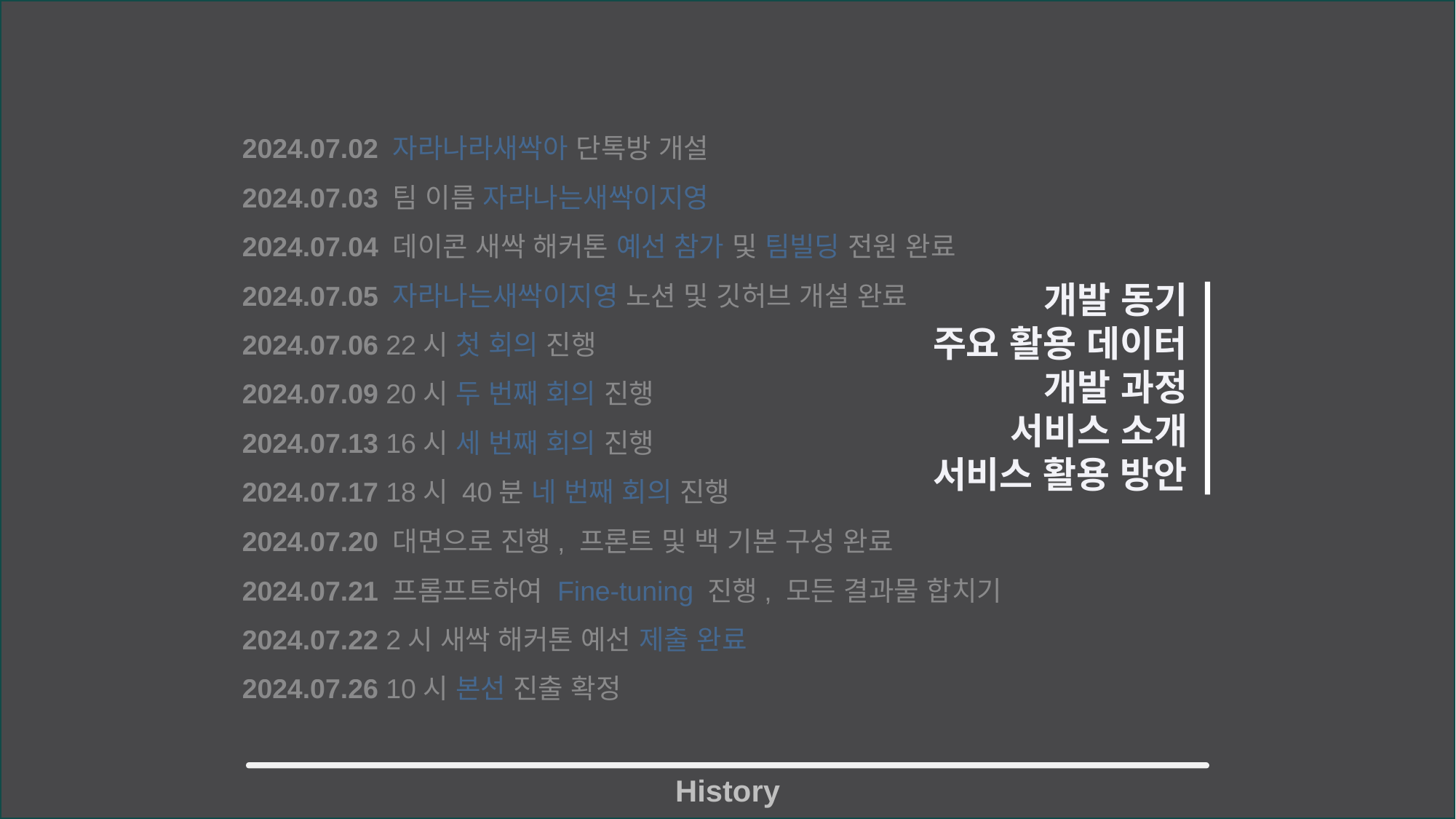

2024.07.02 자라나라새싹아 단톡방 개설
2024.07.03 팀 이름 자라나는새싹이지영
2024.07.04 데이콘 새싹 해커톤 예선 참가 및 팀빌딩 전원 완료
2024.07.05 자라나는새싹이지영 노션 및 깃허브 개설 완료
2024.07.06 22시 첫 회의 진행
2024.07.09 20시 두 번째 회의 진행
2024.07.13 16시 세 번째 회의 진행
2024.07.17 18시 40분 네 번째 회의 진행
2024.07.20 대면으로 진행, 프론트 및 백 기본 구성 완료
2024.07.21 프롬프트하여 Fine-tuning 진행, 모든 결과물 합치기
2024.07.22 2시 새싹 해커톤 예선 제출 완료
2024.07.26 10시 본선 진출 확정
개발 동기
주요 활용 데이터
개발 과정
서비스 소개
서비스 활용 방안

History